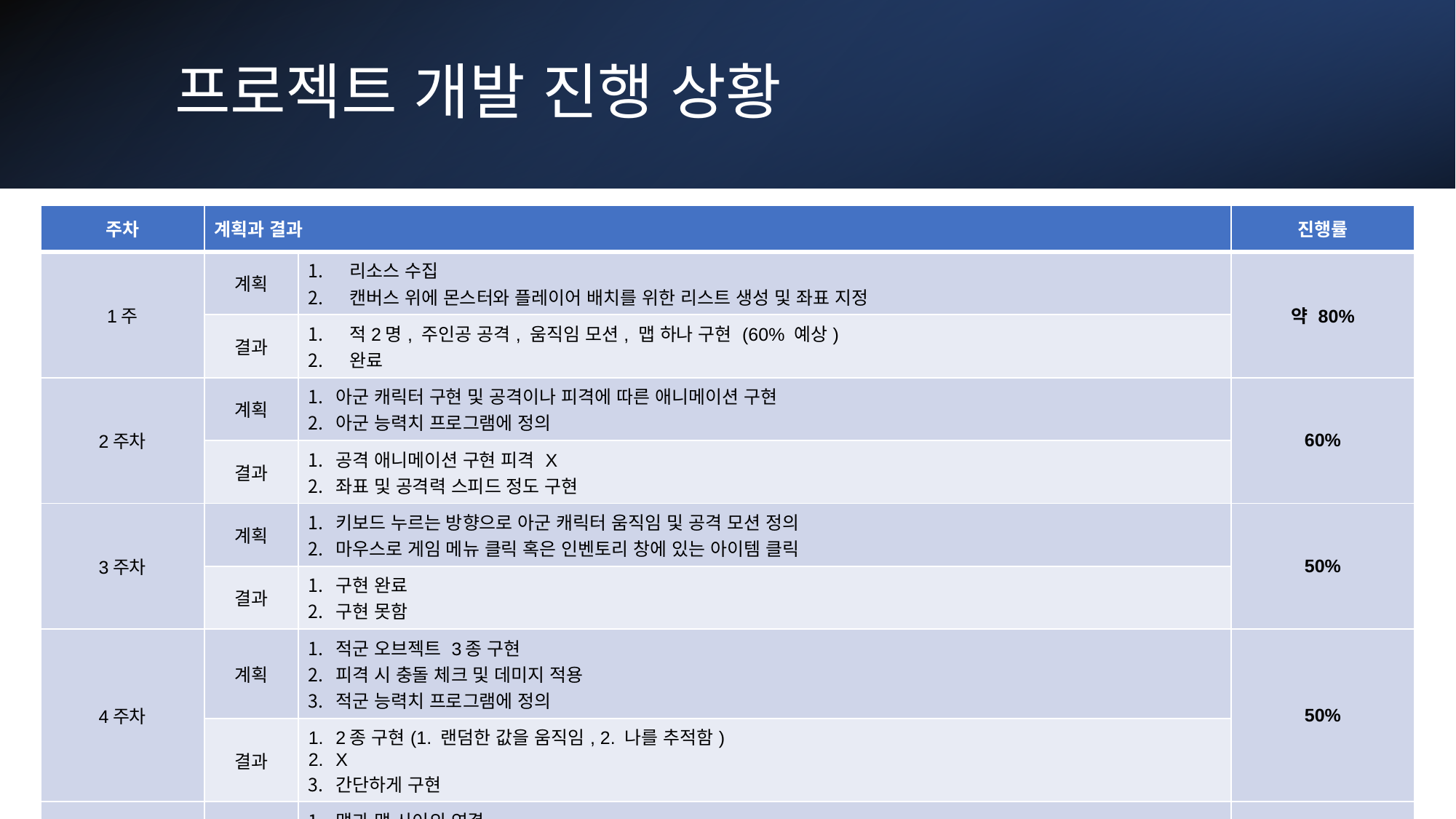

# 프로젝트 개발 진행 상황
| 주차 | 계획과 결과 |  | 진행률 |
| --- | --- | --- | --- |
| 1주 | 계획 | 리소스 수집 캔버스 위에 몬스터와 플레이어 배치를 위한 리스트 생성 및 좌표 지정 | 약 80% |
|  | 결과 | 적2명, 주인공 공격, 움직임 모션, 맵 하나 구현 (60% 예상) 완료 |  |
| 2주차 | 계획 | 아군 캐릭터 구현 및 공격이나 피격에 따른 애니메이션 구현 아군 능력치 프로그램에 정의 | 60% |
|  | 결과 | 공격 애니메이션 구현 피격 X 좌표 및 공격력 스피드 정도 구현 |  |
| 3주차 | 계획 | 키보드 누르는 방향으로 아군 캐릭터 움직임 및 공격 모션 정의 마우스로 게임 메뉴 클릭 혹은 인벤토리 창에 있는 아이템 클릭 | 50% |
|  | 결과 | 구현 완료 구현 못함 | 50% |
| 4주차 | 계획 | 적군 오브젝트 3종 구현 피격 시 충돌 체크 및 데미지 적용 적군 능력치 프로그램에 정의 | 50% |
|  | 결과 | 2종 구현(1. 랜덤한 값을 움직임, 2. 나를 추적함) X 간단하게 구현 |  |
| 5주차 | 계획 | 맵과 맵 사이의 연결 적군과 아군의 체력 게이지 랜더링 중간 점건 / 보완 |  |